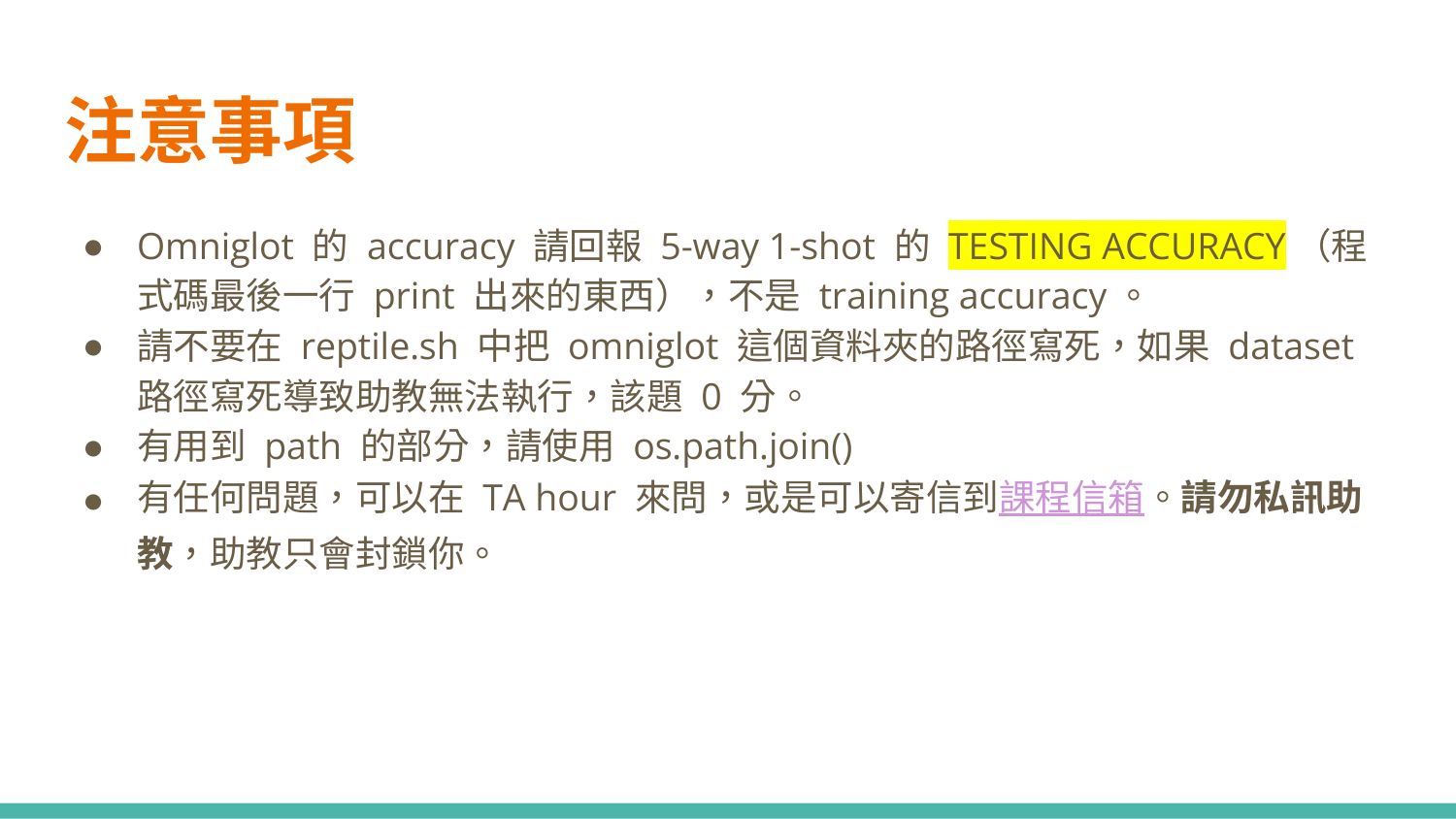

# 注意事項
Omniglot 的 accuracy 請回報 5-way 1-shot 的 TESTING ACCURACY（程式碼最後一行 print 出來的東西），不是 training accuracy。
請不要在 reptile.sh 中把 omniglot 這個資料夾的路徑寫死，如果 dataset 路徑寫死導致助教無法執行，該題 0 分。
有用到 path 的部分，請使用 os.path.join()
有任何問題，可以在 TA hour 來問，或是可以寄信到課程信箱。請勿私訊助教，助教只會封鎖你。